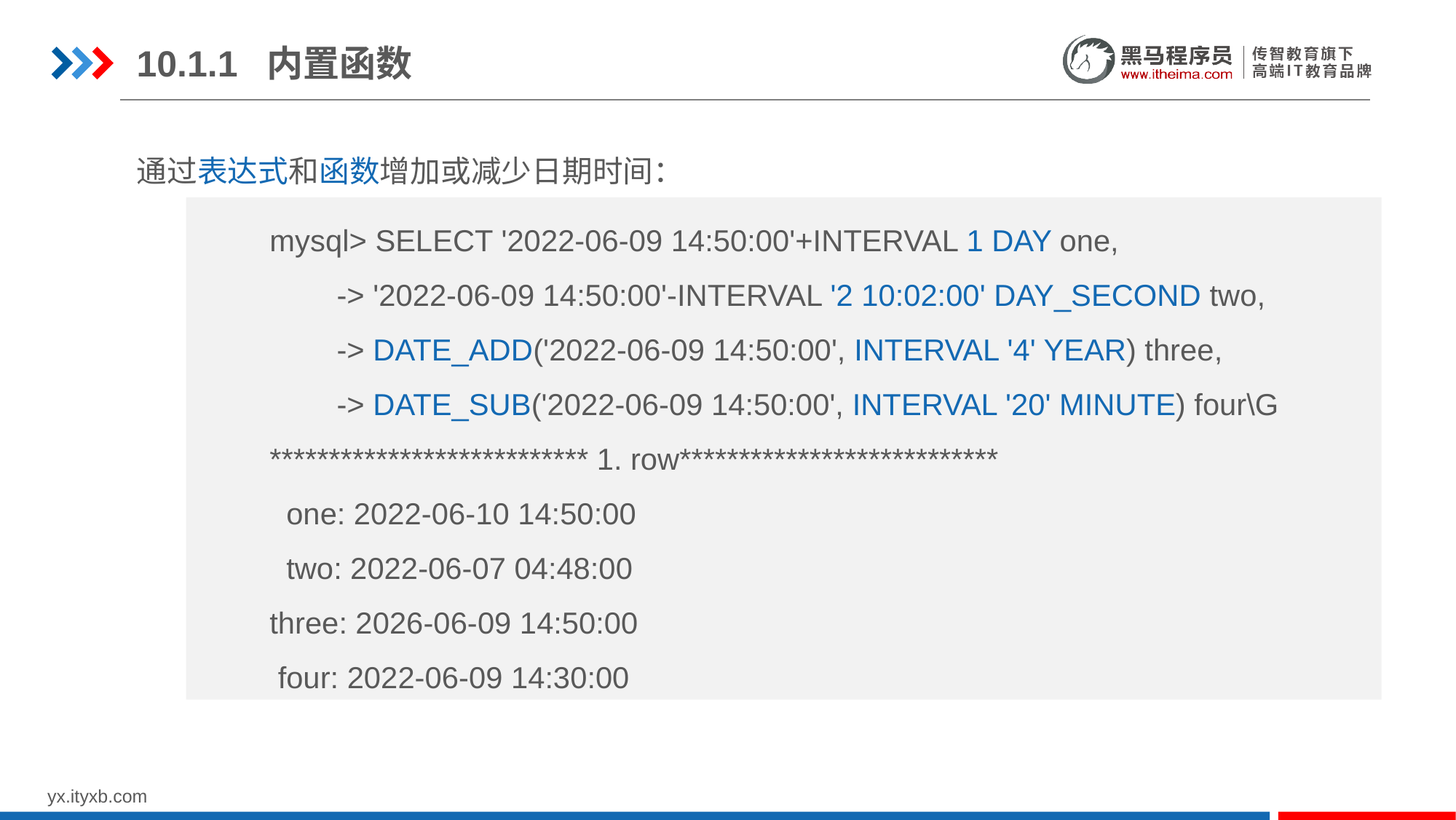

10.1.1  内置函数
通过表达式和函数增加或减少日期时间：
mysql> SELECT '2022-06-09 14:50:00'+INTERVAL 1 DAY one,
        -> '2022-06-09 14:50:00'-INTERVAL '2 10:02:00' DAY_SECOND two,
        -> DATE_ADD('2022-06-09 14:50:00', INTERVAL '4' YEAR) three,
        -> DATE_SUB('2022-06-09 14:50:00', INTERVAL '20' MINUTE) four\G
*************************** 1. row***************************
  one: 2022-06-10 14:50:00
  two: 2022-06-07 04:48:00
three: 2026-06-09 14:50:00
 four: 2022-06-09 14:30:00